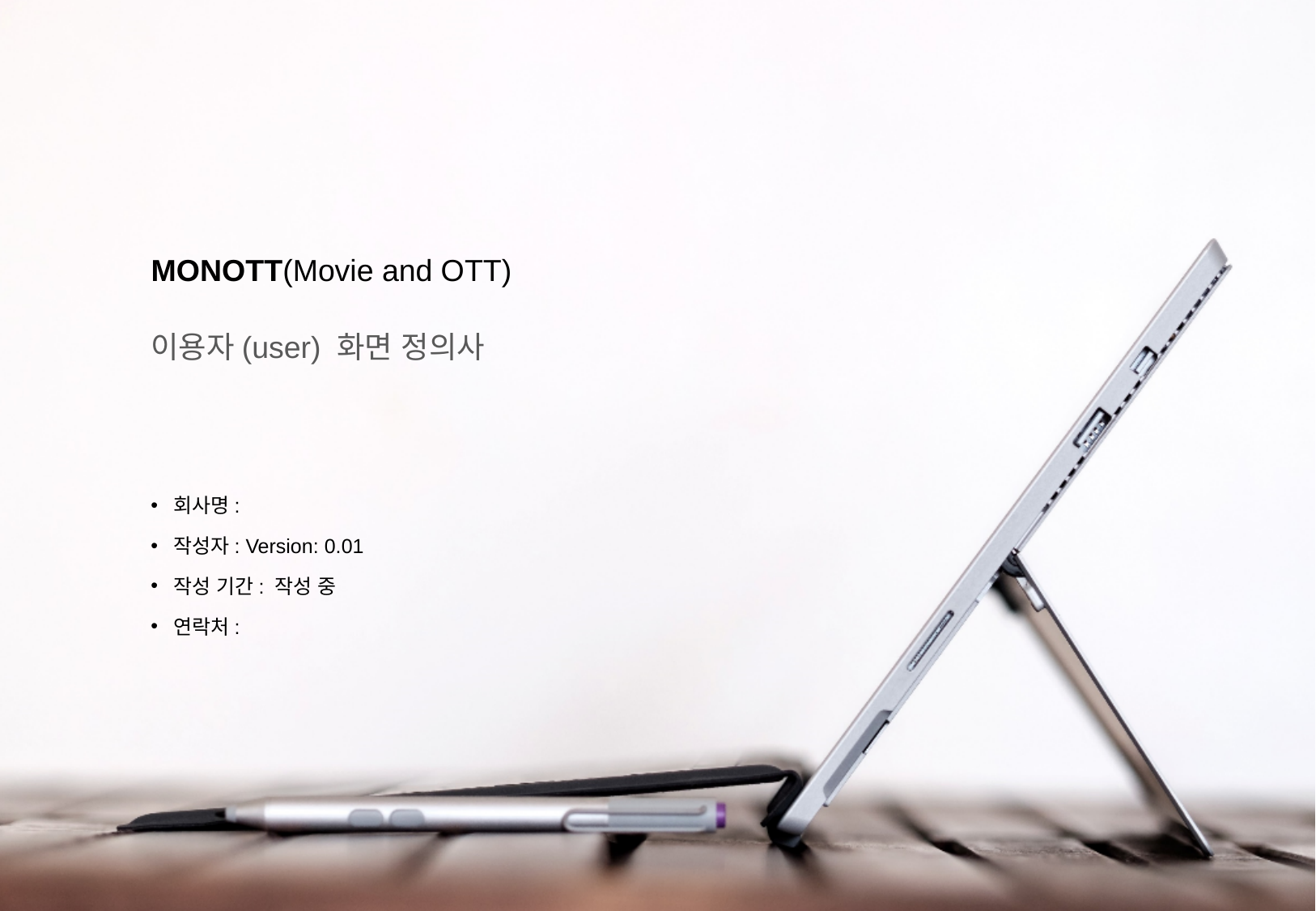

# MONOTT(Movie and OTT)
이용자(user) 화면 정의사
회사명:
작성자: Version: 0.01
작성 기간: 작성 중
연락처: